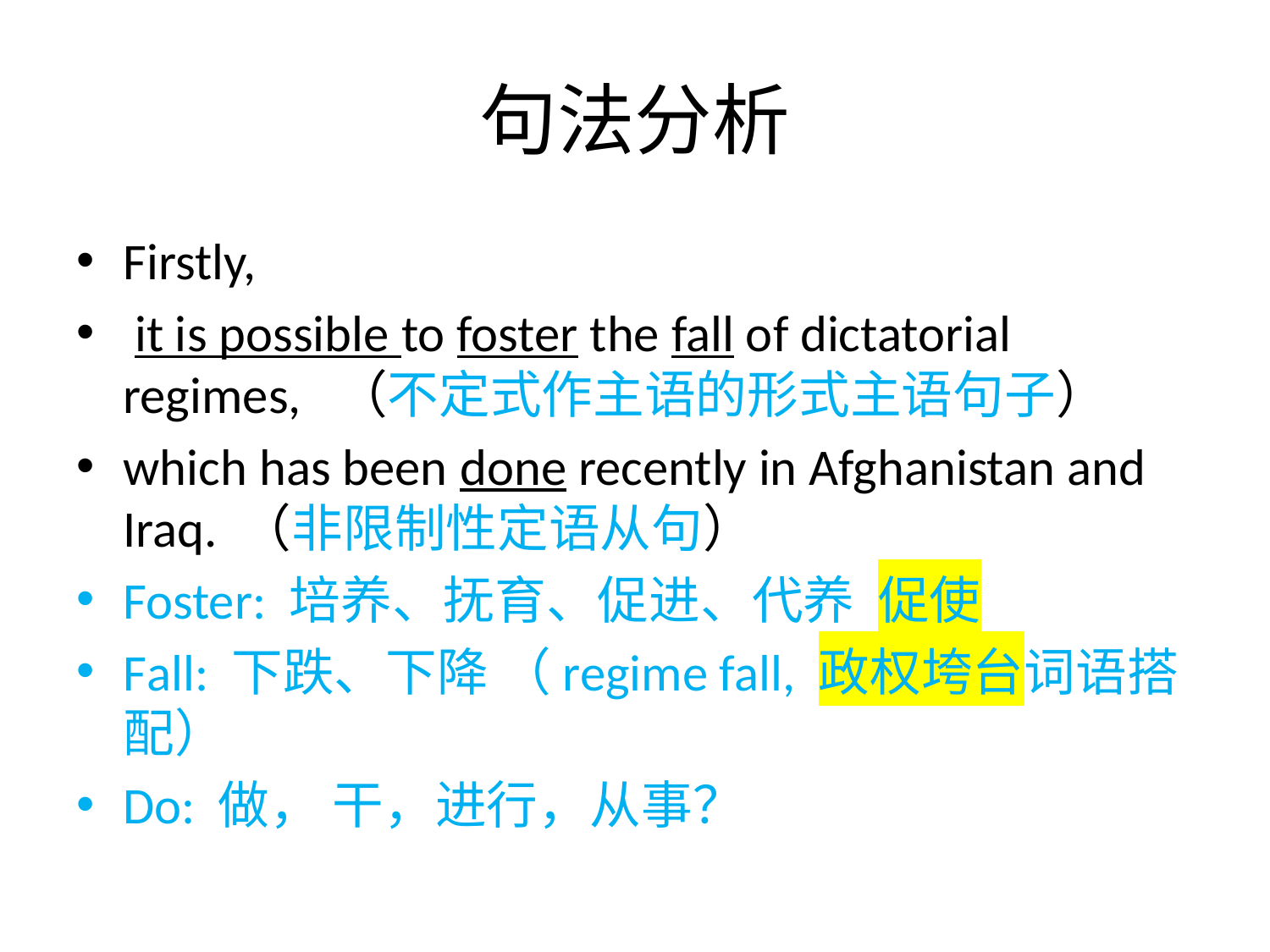

# 句法分析
Firstly,
 it is possible to foster the fall of dictatorial regimes,  （不定式作主语的形式主语句子）
which has been done recently in Afghanistan and Iraq. （非限制性定语从句）
Foster: 培养、抚育、促进、代养  促使
Fall: 下跌、下降 （regime fall, 政权垮台词语搭配）
Do: 做， 干，进行，从事？